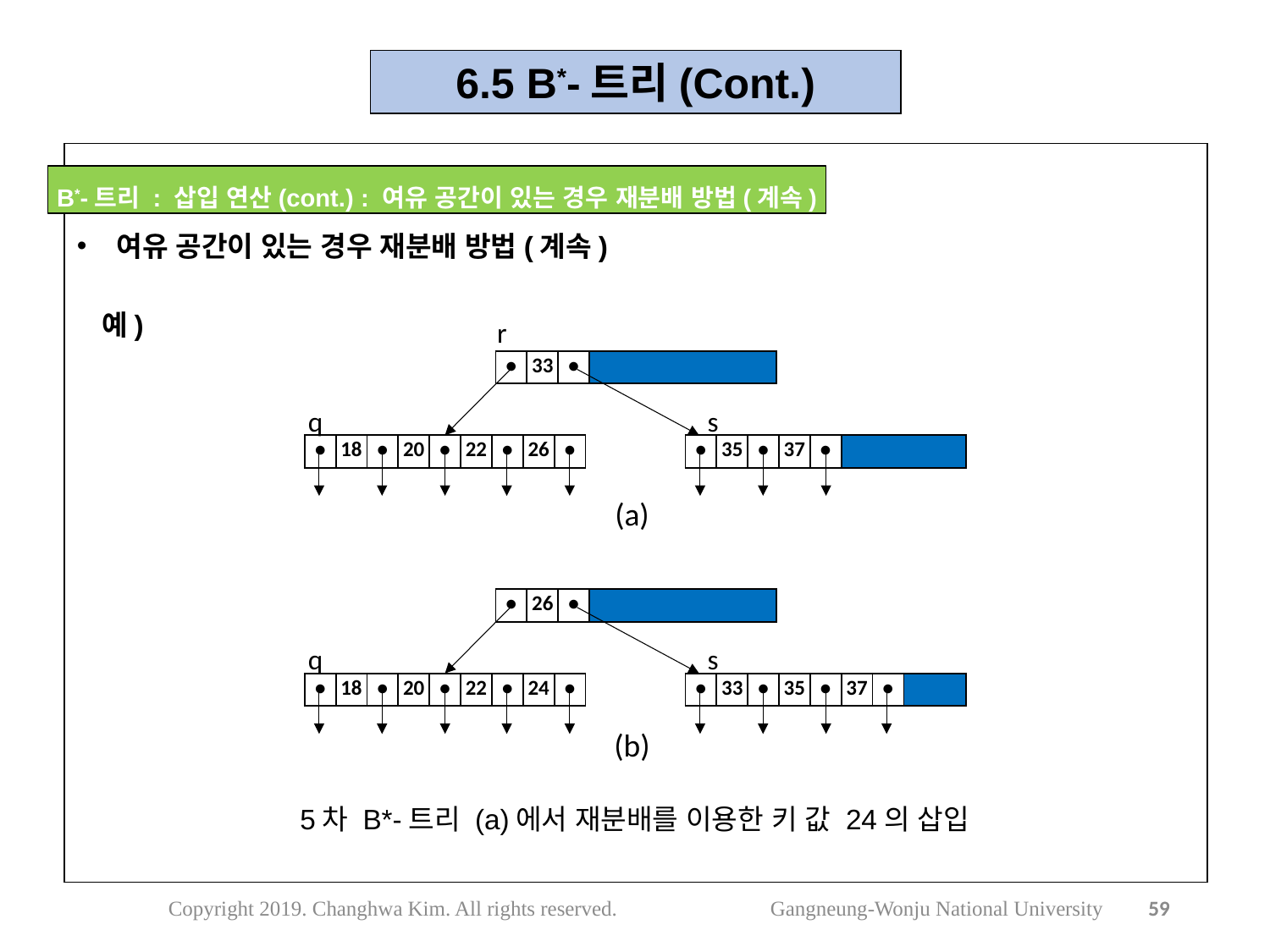

6.5 B*-트리(Cont.)

여유 공간이 있는 경우 재분배 방법(계속)

예)

B*-트리 : 삽입 연산(cont.) : 여유 공간이 있는 경우 재분배 방법(계속)
r
| • | 33 | • |  |
| --- | --- | --- | --- |
q
s
| • | 18 | • | 20 | • | 22 | • | 26 | • |
| --- | --- | --- | --- | --- | --- | --- | --- | --- |
| • | 35 | • | 37 | • |  |
| --- | --- | --- | --- | --- | --- |
(a)
| • | 26 | • |  |
| --- | --- | --- | --- |
q
s
| • | 18 | • | 20 | • | 22 | • | 24 | • |
| --- | --- | --- | --- | --- | --- | --- | --- | --- |
| • | 33 | • | 35 | • | 37 | • |  |
| --- | --- | --- | --- | --- | --- | --- | --- |
(b)
5차 B*-트리 (a)에서 재분배를 이용한 키 값 24의 삽입
Copyright 2019. Changhwa Kim. All rights reserved.                             Gangneung-Wonju National University
59
59